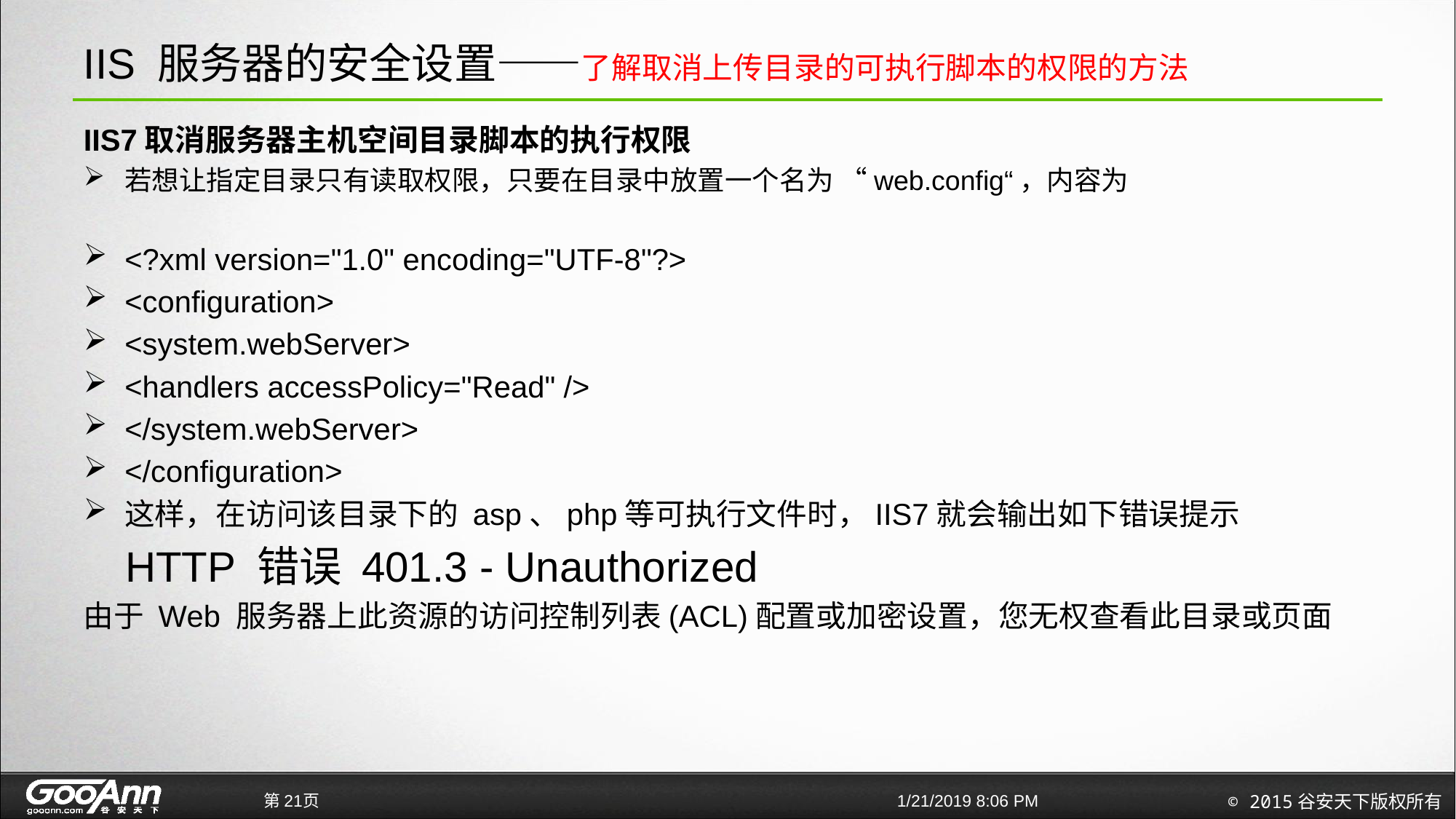

# IIS 服务器的安全设置——了解取消上传目录的可执行脚本的权限的方法
IIS7取消服务器主机空间目录脚本的执行权限
若想让指定目录只有读取权限，只要在目录中放置一个名为 “web.config“，内容为

<?xml version="1.0" encoding="UTF-8"?>
<configuration>
<system.webServer>
<handlers accessPolicy="Read" />
</system.webServer>
</configuration>
这样，在访问该目录下的 asp、php等可执行文件时，IIS7就会输出如下错误提示
     HTTP 错误 401.3 - Unauthorized
由于 Web 服务器上此资源的访问控制列表(ACL)配置或加密设置，您无权查看此目录或页面